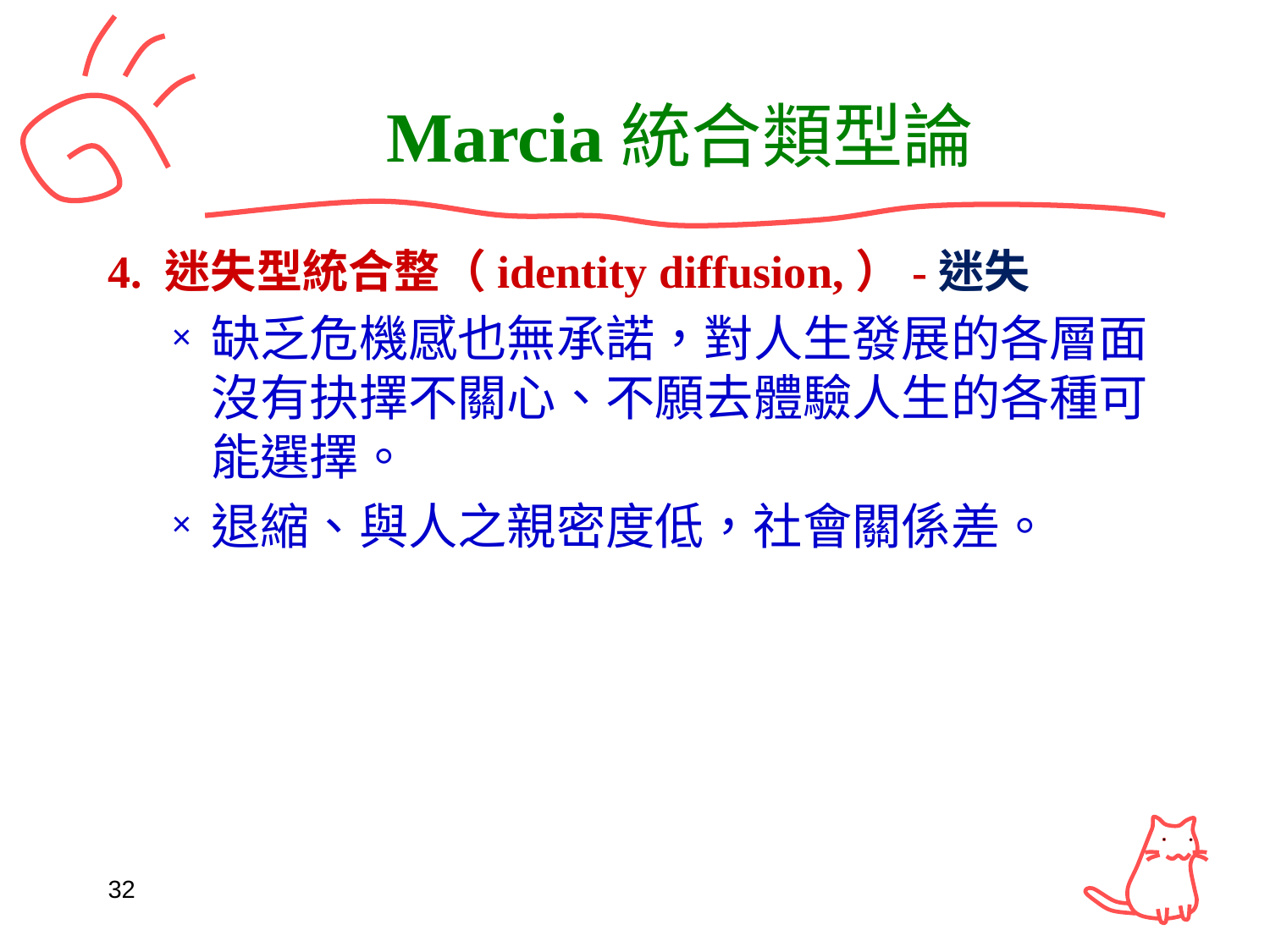

# Marcia統合類型論
4. 迷失型統合整（identity diffusion,）-迷失
缺乏危機感也無承諾，對人生發展的各層面沒有抉擇不關心、不願去體驗人生的各種可能選擇。
退縮、與人之親密度低，社會關係差。
32